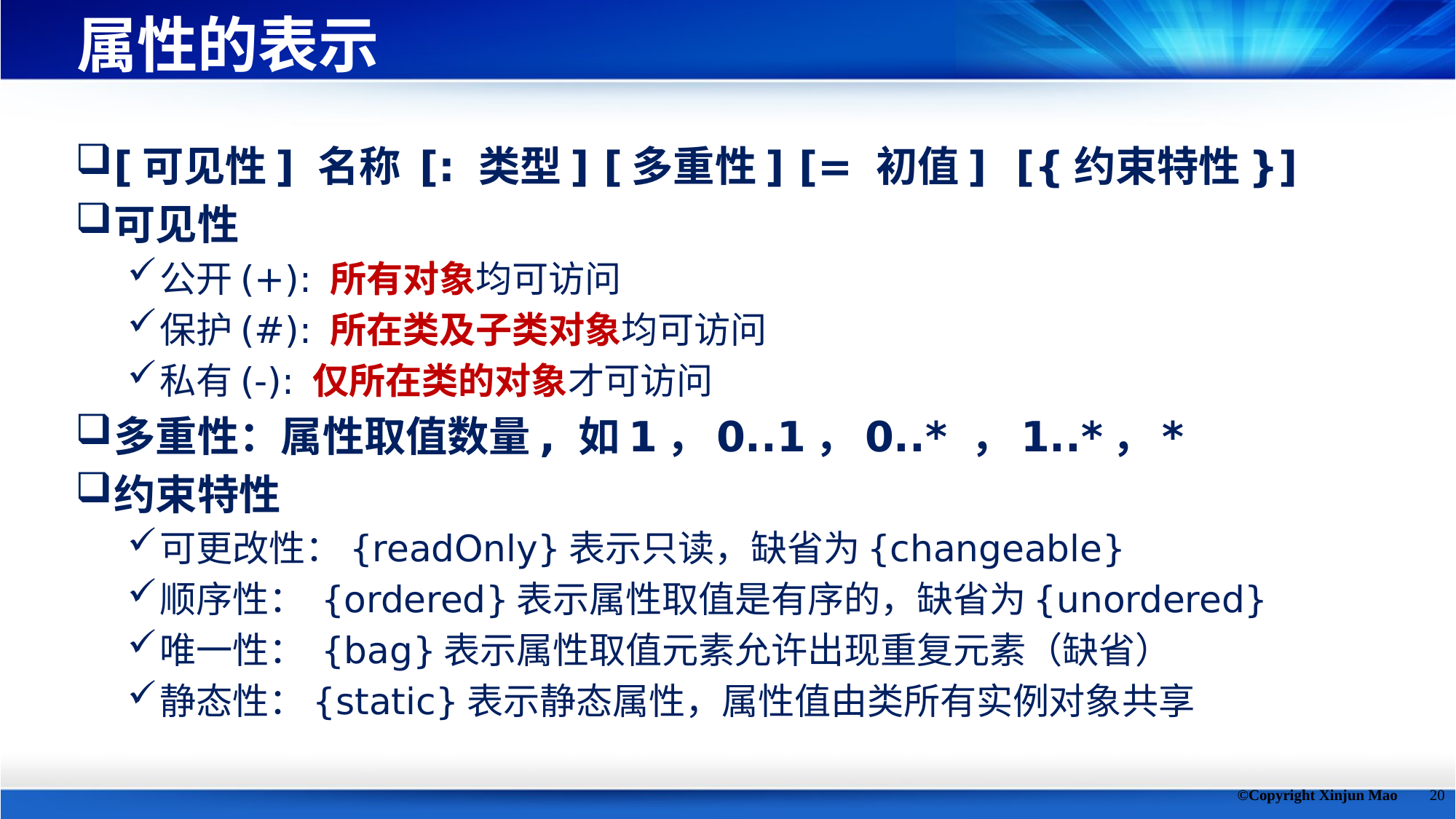

# 属性的表示
[可见性] 名称 [: 类型] [多重性] [= 初值]  [{约束特性}]
可见性
公开(+): 所有对象均可访问
保护(#): 所在类及子类对象均可访问
私有(-): 仅所在类的对象才可访问
多重性：属性取值数量, 如1，0..1，0..* ，1..*，*
约束特性
可更改性：{readOnly}表示只读，缺省为{changeable}
顺序性： {ordered}表示属性取值是有序的，缺省为{unordered}
唯一性： {bag}表示属性取值元素允许出现重复元素（缺省）
静态性：{static}表示静态属性，属性值由类所有实例对象共享
©Copyright Xinjun Mao
20